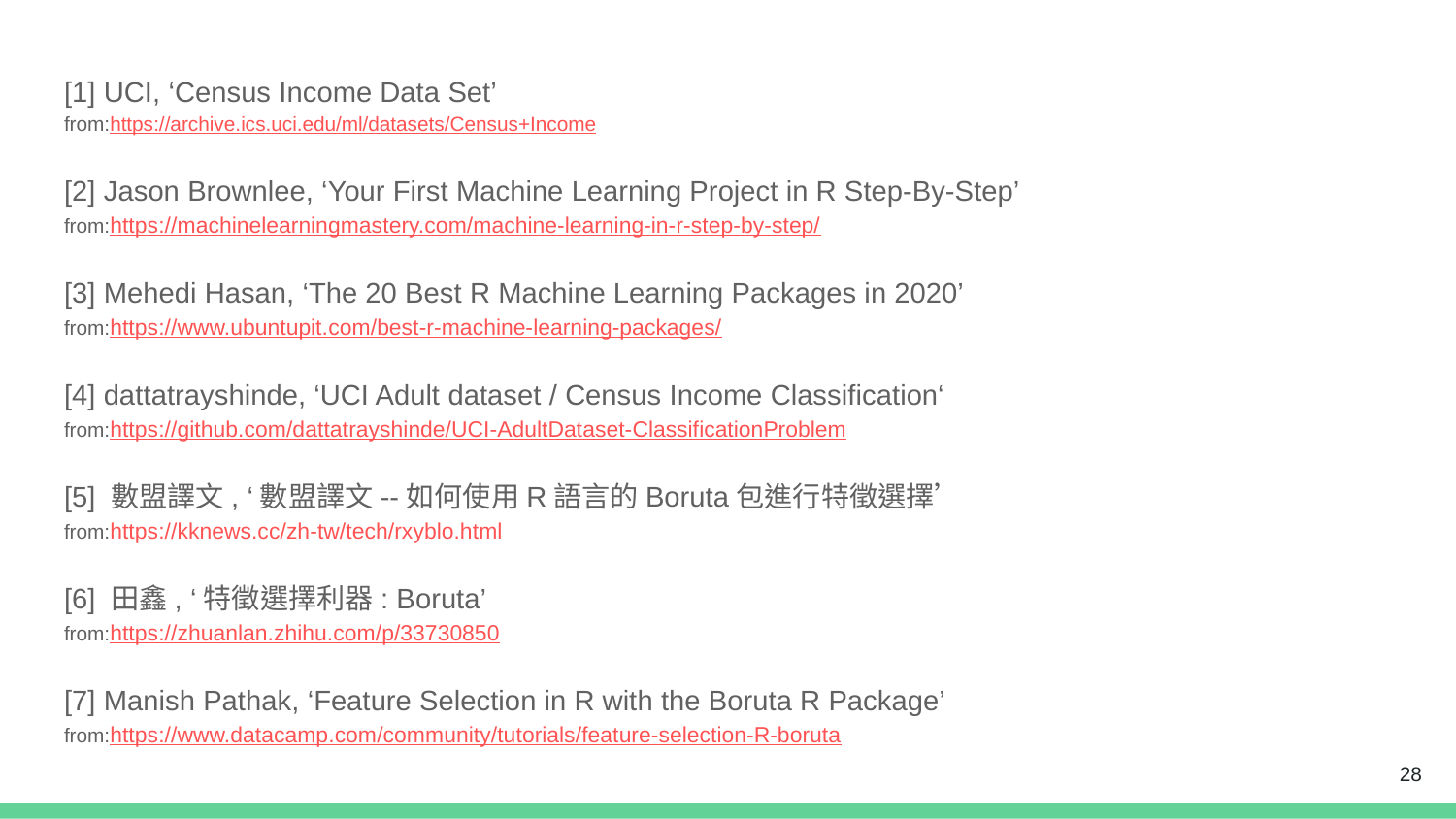

[1] UCI, ‘Census Income Data Set’
from:https://archive.ics.uci.edu/ml/datasets/Census+Income
[2] Jason Brownlee, ‘Your First Machine Learning Project in R Step-By-Step’
from:https://machinelearningmastery.com/machine-learning-in-r-step-by-step/
[3] Mehedi Hasan, ‘The 20 Best R Machine Learning Packages in 2020’
from:https://www.ubuntupit.com/best-r-machine-learning-packages/
[4] dattatrayshinde, ‘UCI Adult dataset / Census Income Classification‘
from:https://github.com/dattatrayshinde/UCI-AdultDataset-ClassificationProblem
[5] 數盟譯文, ‘數盟譯文--如何使用R語言的Boruta包進行特徵選擇’
from:https://kknews.cc/zh-tw/tech/rxyblo.html
[6] 田鑫, ‘特徵選擇利器: Boruta’
from:https://zhuanlan.zhihu.com/p/33730850
[7] Manish Pathak, ‘Feature Selection in R with the Boruta R Package’
from:https://www.datacamp.com/community/tutorials/feature-selection-R-boruta
28